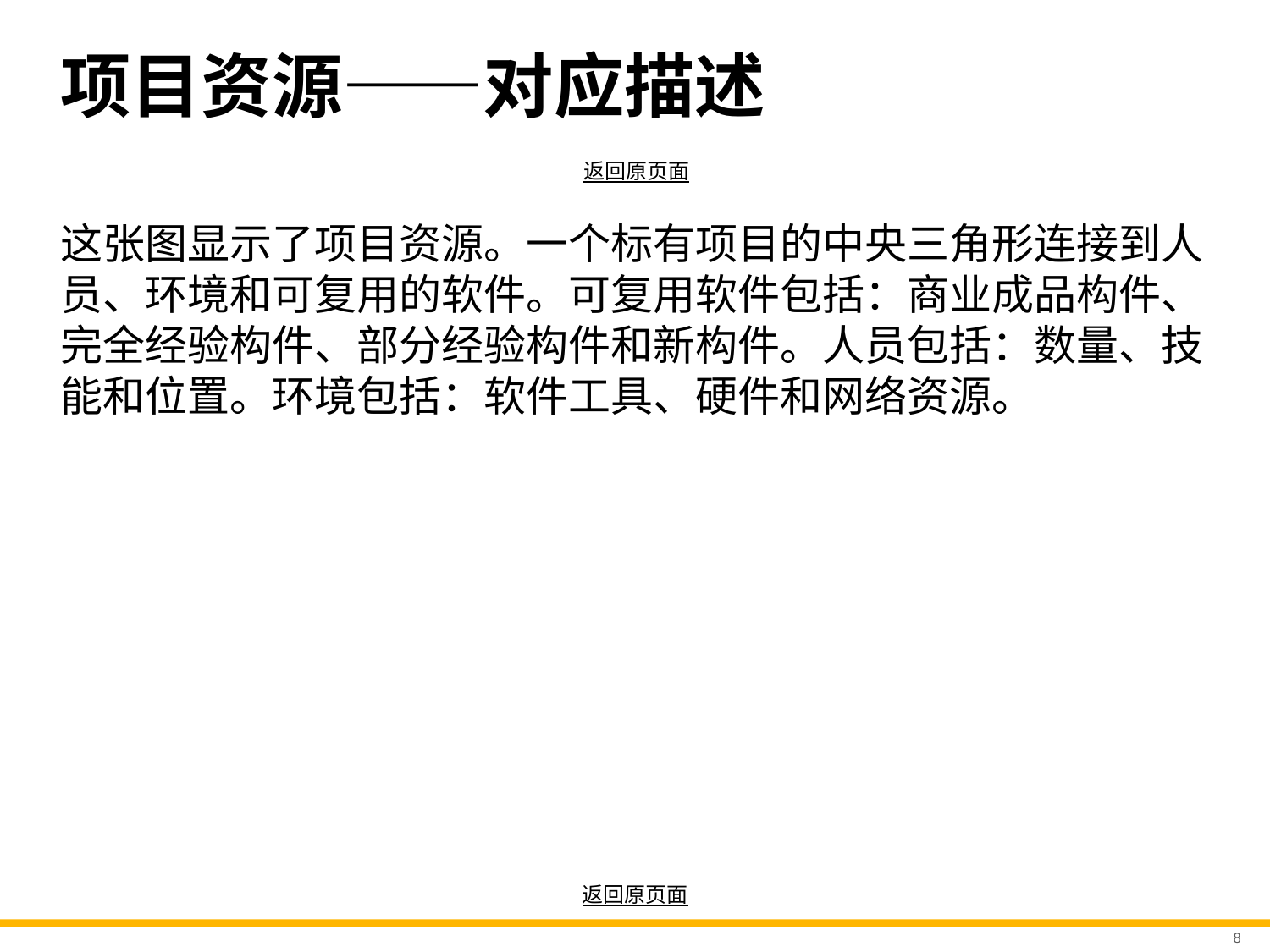

# 项目资源——对应描述
返回原页面
这张图显示了项目资源。一个标有项目的中央三角形连接到人员、环境和可复用的软件。可复用软件包括：商业成品构件、完全经验构件、部分经验构件和新构件。人员包括：数量、技能和位置。环境包括：软件工具、硬件和网络资源。
返回原页面
8